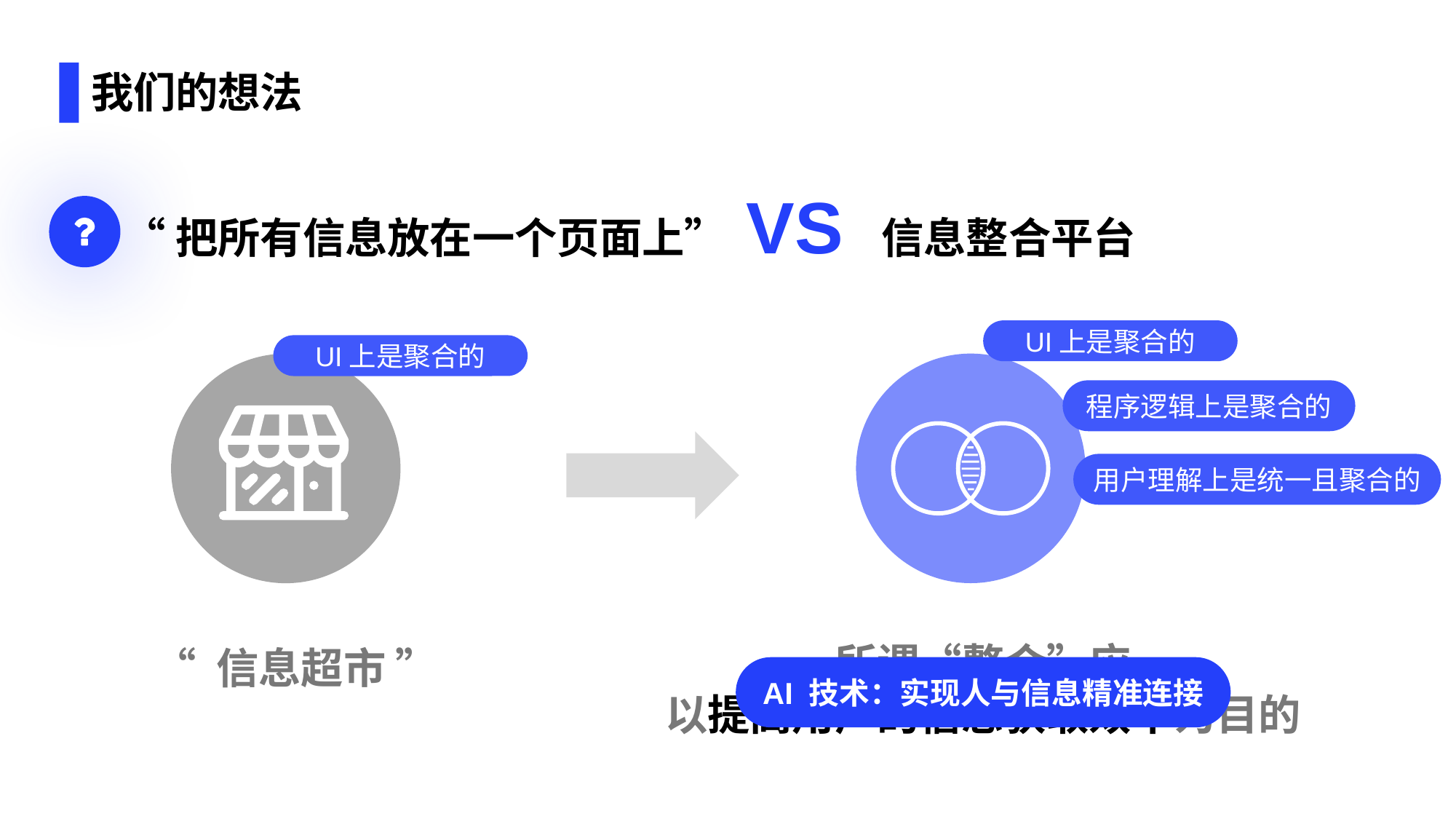

# 我们的想法
“把所有信息放在一个页面上” VS 信息整合平台

UI上是聚合的
UI上是聚合的

程序逻辑上是聚合的

用户理解上是统一且聚合的
所谓“整合”应
以提高用户的信息获取效率为目的
“ 信息超市 ”
AI 技术：实现人与信息精准连接
6